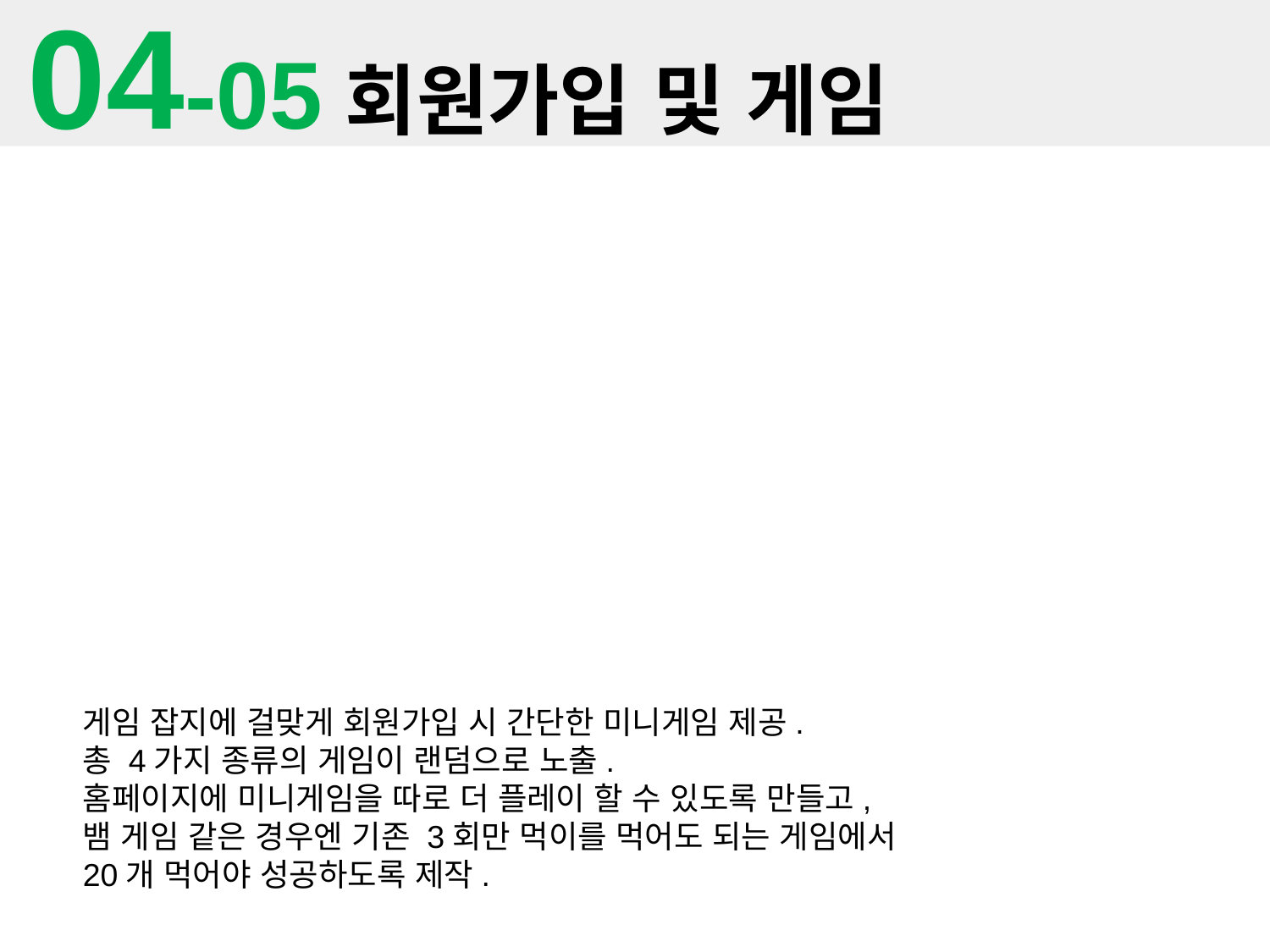

# 04-05회원가입 및 게임
게임 잡지에 걸맞게 회원가입 시 간단한 미니게임 제공.
총 4가지 종류의 게임이 랜덤으로 노출.
홈페이지에 미니게임을 따로 더 플레이 할 수 있도록 만들고,
뱀 게임 같은 경우엔 기존 3회만 먹이를 먹어도 되는 게임에서
20개 먹어야 성공하도록 제작.